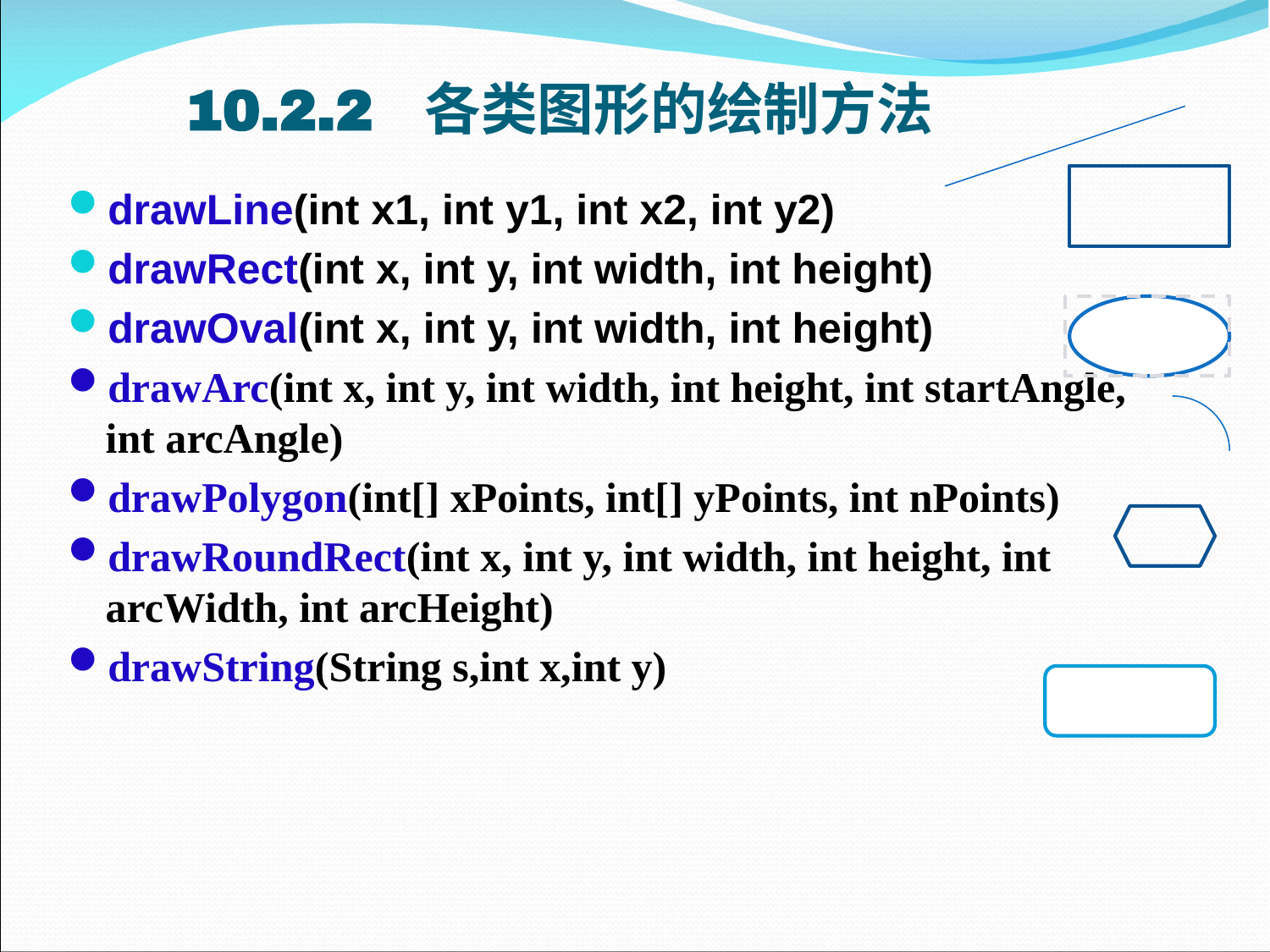

# 10.2.2  各类图形的绘制方法

drawLine(int x1, int y1, int x2, int y2)
drawRect(int x, int y, int width, int height)
drawOval(int x, int y, int width, int height)
drawArc(int x, int y, int width, int height, int startAngle, int arcAngle)
drawPolygon(int[] xPoints, int[] yPoints, int nPoints)
drawRoundRect(int x, int y, int width, int height, int arcWidth, int arcHeight)
drawString(String s,int x,int y)